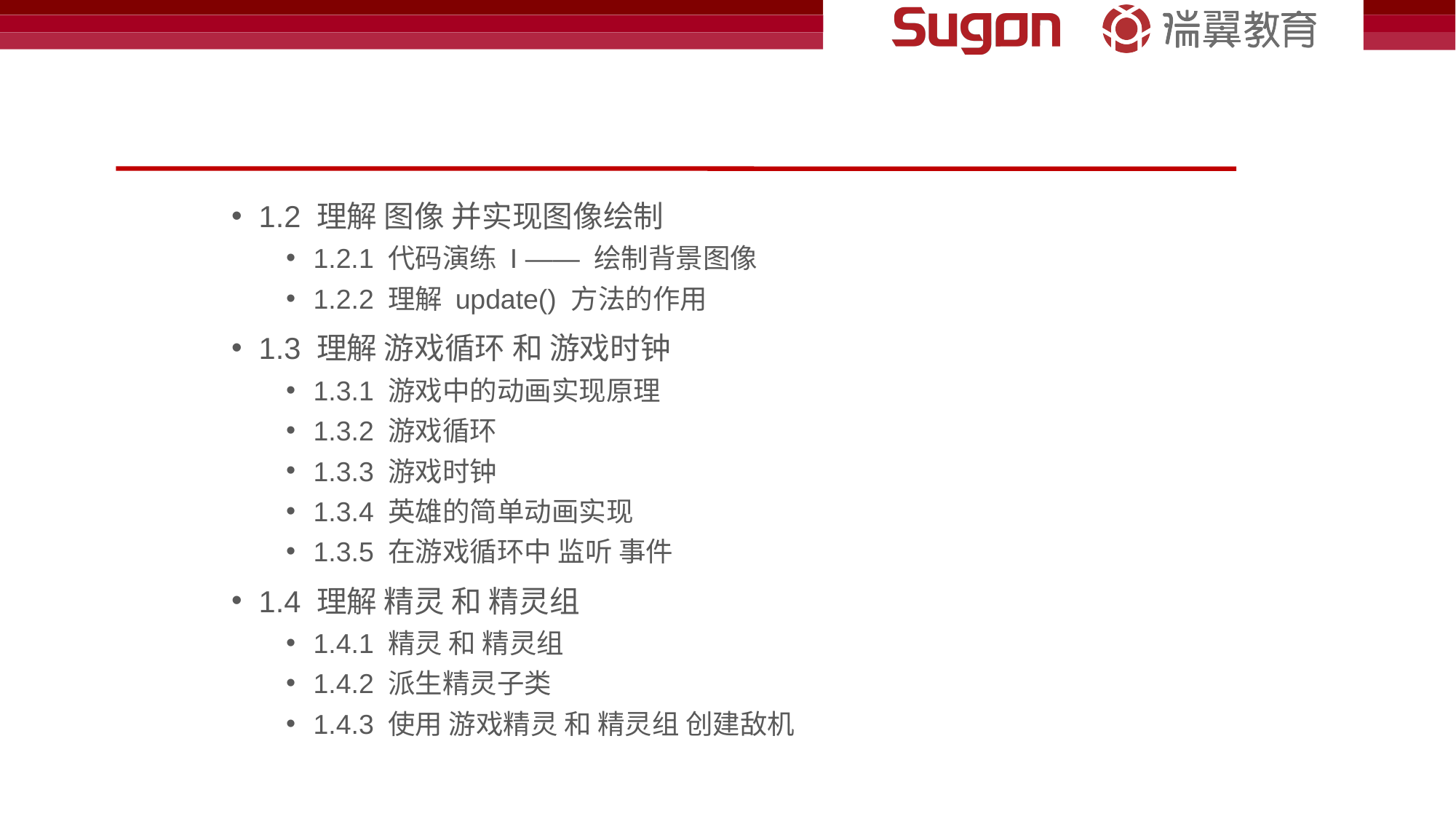

#
1.2 理解 图像 并实现图像绘制
1.2.1 代码演练 I —— 绘制背景图像
1.2.2 理解 update() 方法的作用
1.3 理解 游戏循环 和 游戏时钟
1.3.1 游戏中的动画实现原理
1.3.2 游戏循环
1.3.3 游戏时钟
1.3.4 英雄的简单动画实现
1.3.5 在游戏循环中 监听 事件
1.4 理解 精灵 和 精灵组
1.4.1 精灵 和 精灵组
1.4.2 派生精灵子类
1.4.3 使用 游戏精灵 和 精灵组 创建敌机